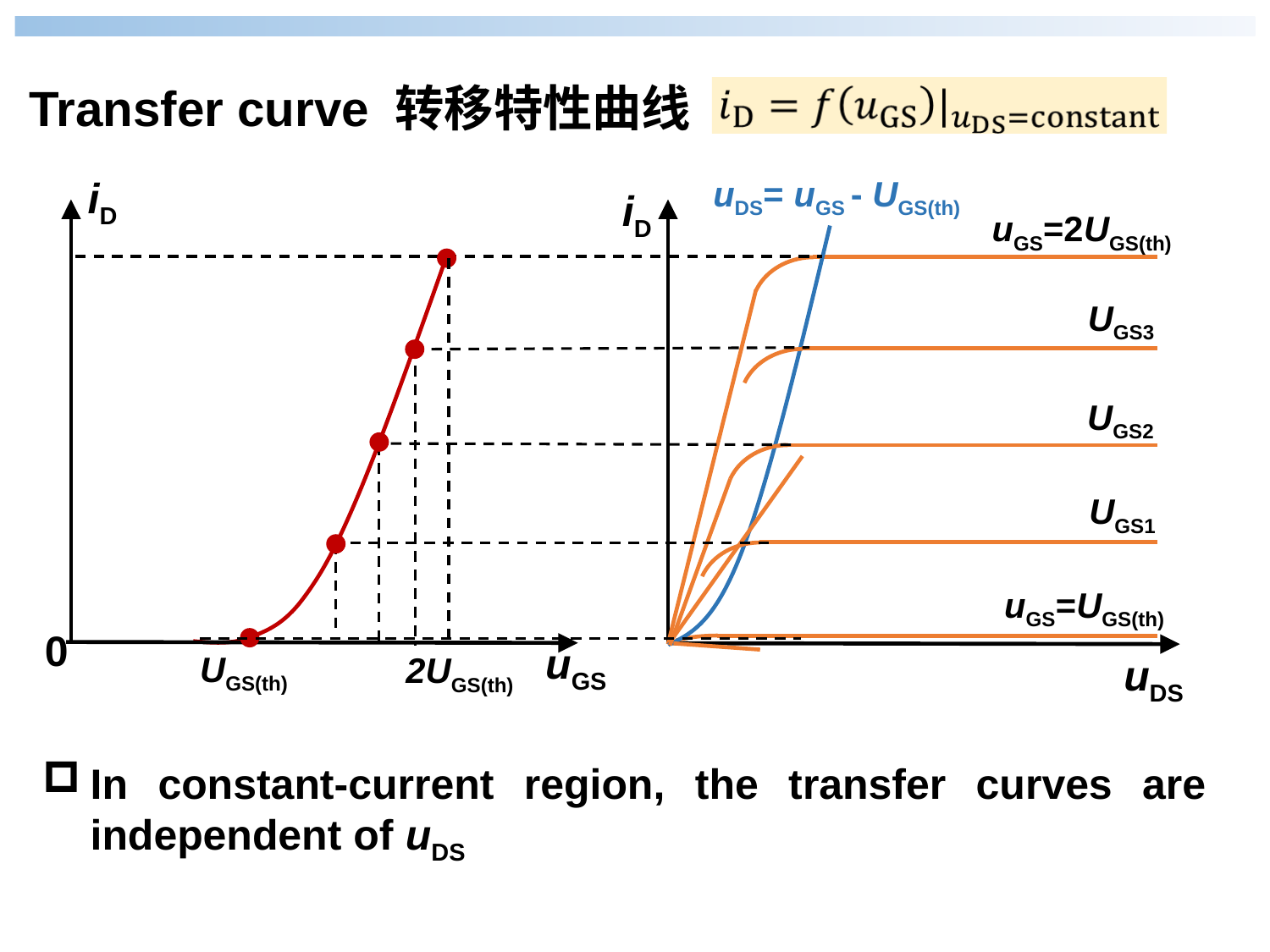

Transfer curve 转移特性曲线

uDS= uGS - UGS(th)
iD
uGS
iD
uDS
uGS=2UGS(th)

UGS3

UGS2

UGS1

uGS=UGS(th)
0

UGS(th)
2UGS(th)
In constant-current region, the transfer curves are independent of uDS